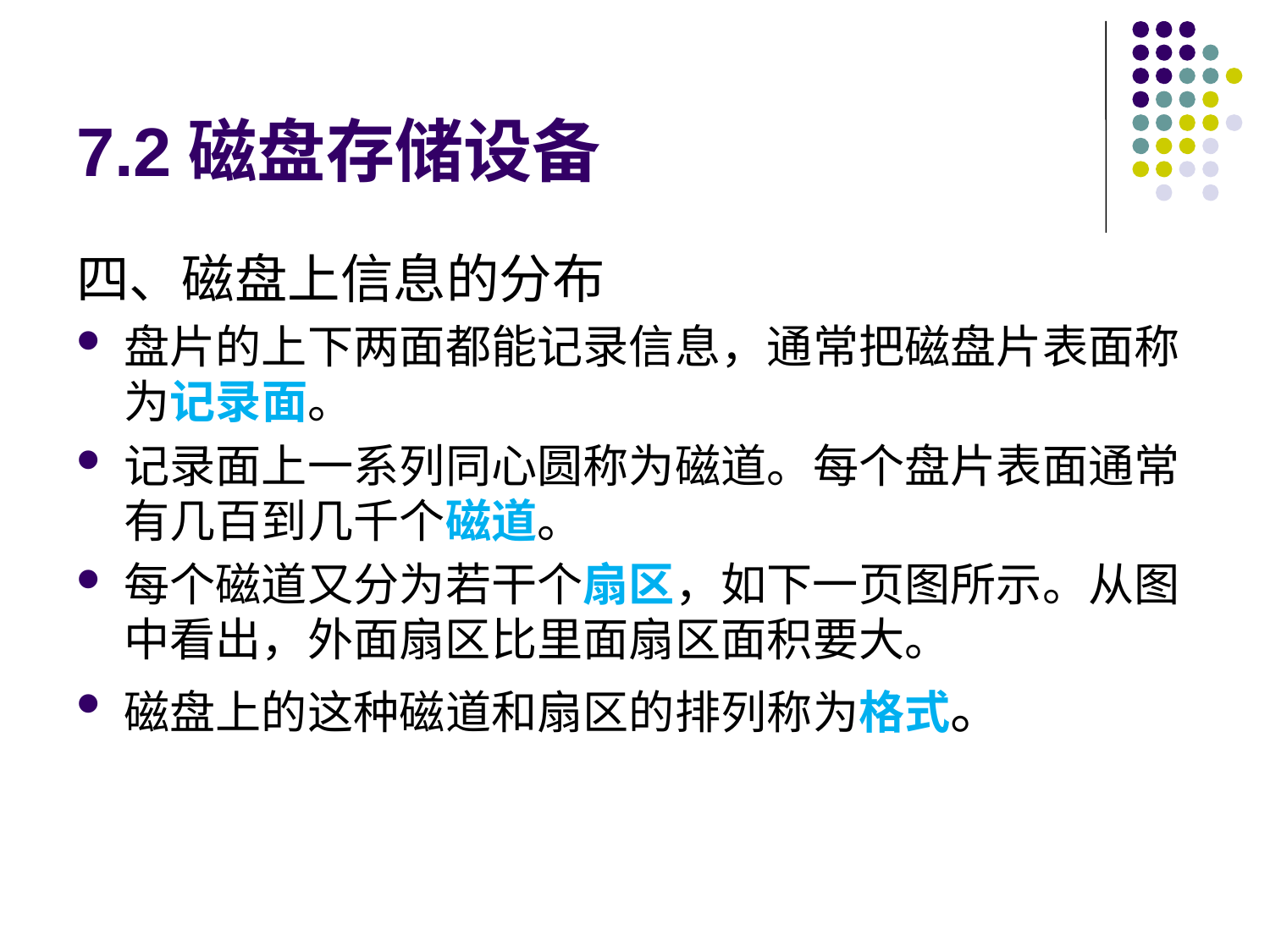

# 7.2磁盘存储设备
四、磁盘上信息的分布
盘片的上下两面都能记录信息，通常把磁盘片表面称为记录面。
记录面上一系列同心圆称为磁道。每个盘片表面通常有几百到几千个磁道。
每个磁道又分为若干个扇区，如下一页图所示。从图中看出，外面扇区比里面扇区面积要大。
磁盘上的这种磁道和扇区的排列称为格式。
24